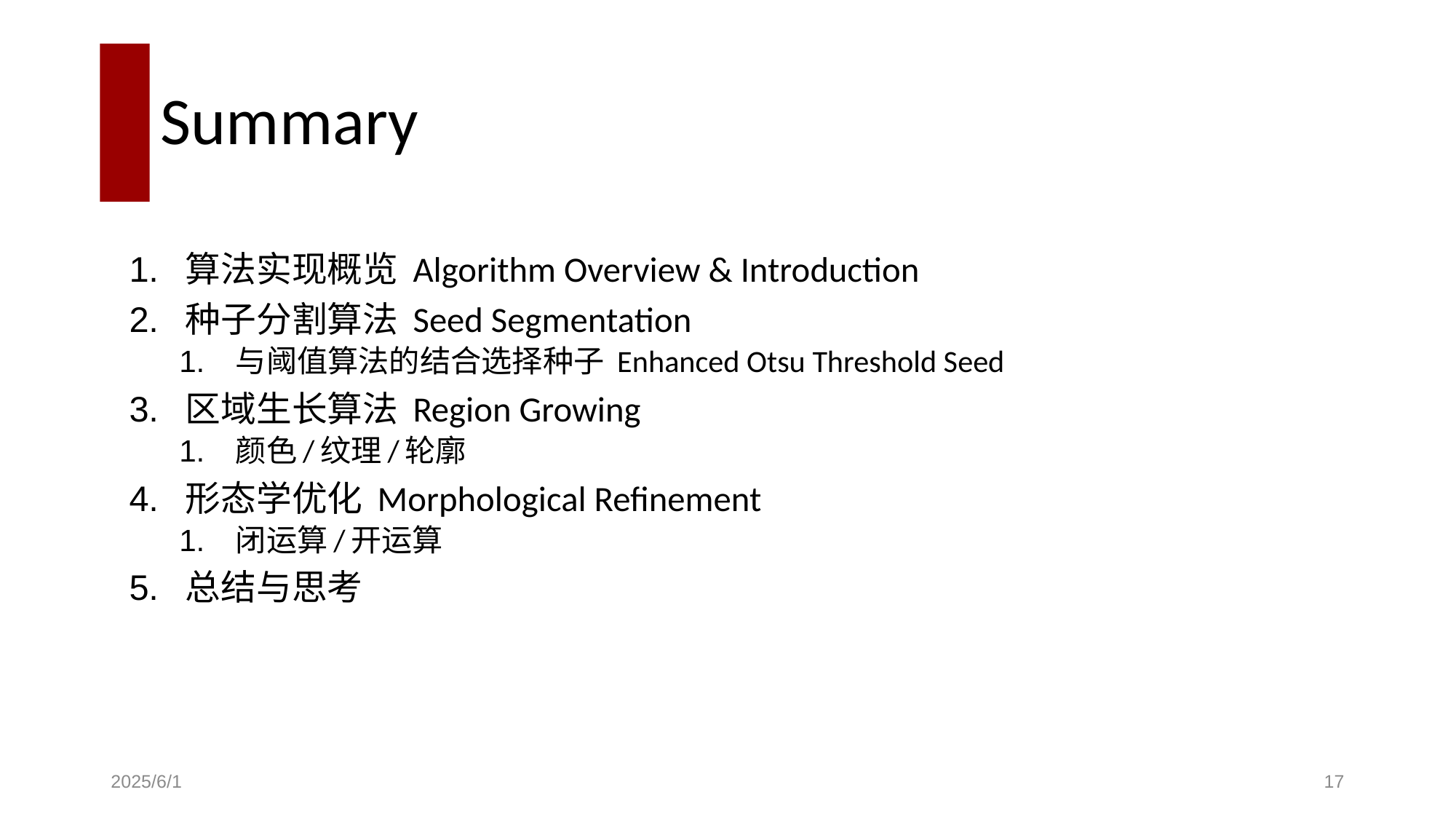

# Summary

算法实现概览 Algorithm Overview & Introduction
种子分割算法 Seed Segmentation
与阈值算法的结合选择种子 Enhanced Otsu Threshold Seed
区域生长算法 Region Growing
颜色/纹理/轮廓
形态学优化 Morphological Refinement
闭运算/开运算
总结与思考

2025/6/1
17